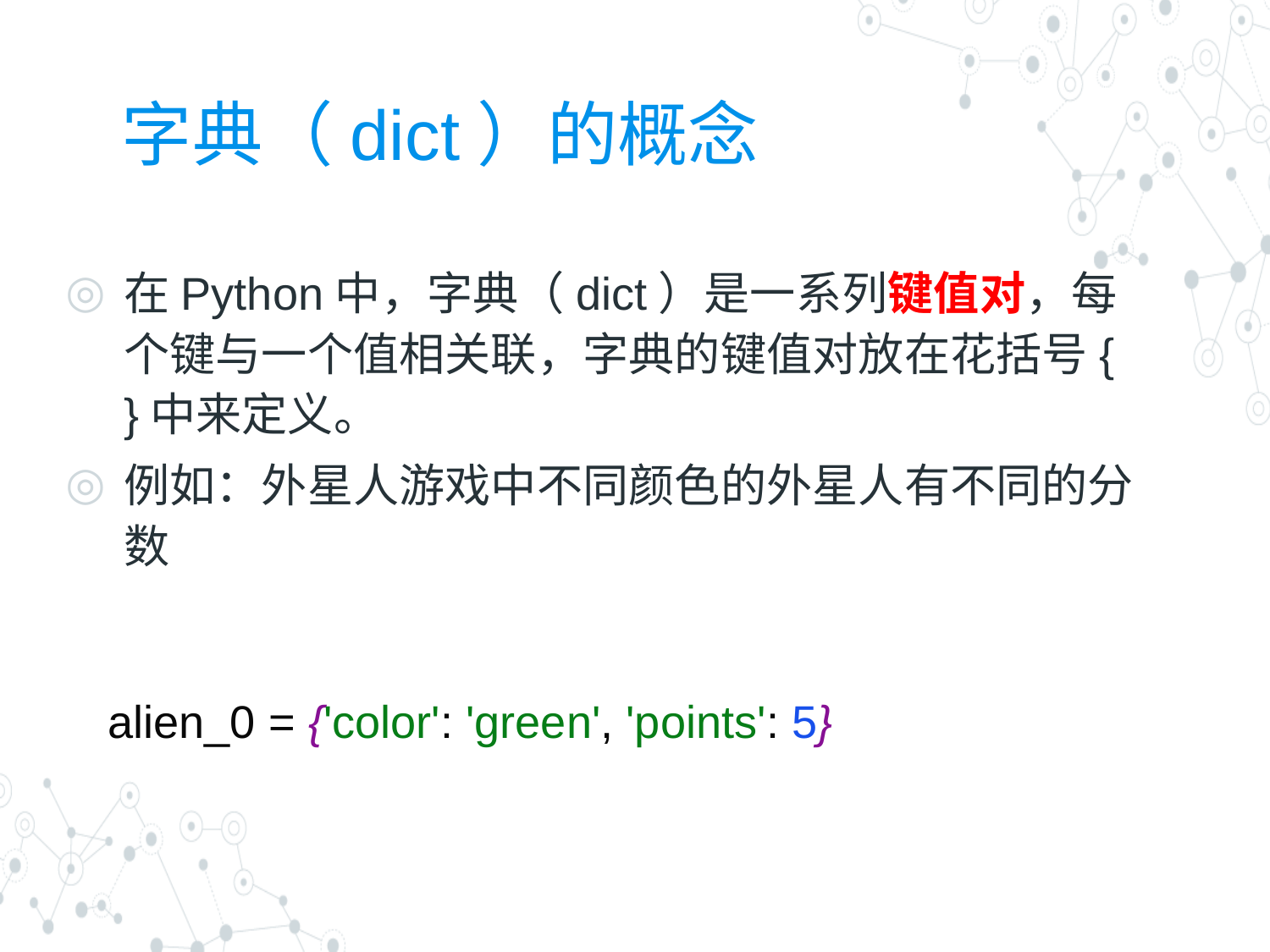

# 字典（dict）的概念
在Python中，字典（dict）是一系列键值对，每个键与一个值相关联，字典的键值对放在花括号{  }中来定义。
例如：外星人游戏中不同颜色的外星人有不同的分数

alien_0 = {'color': 'green', 'points': 5}